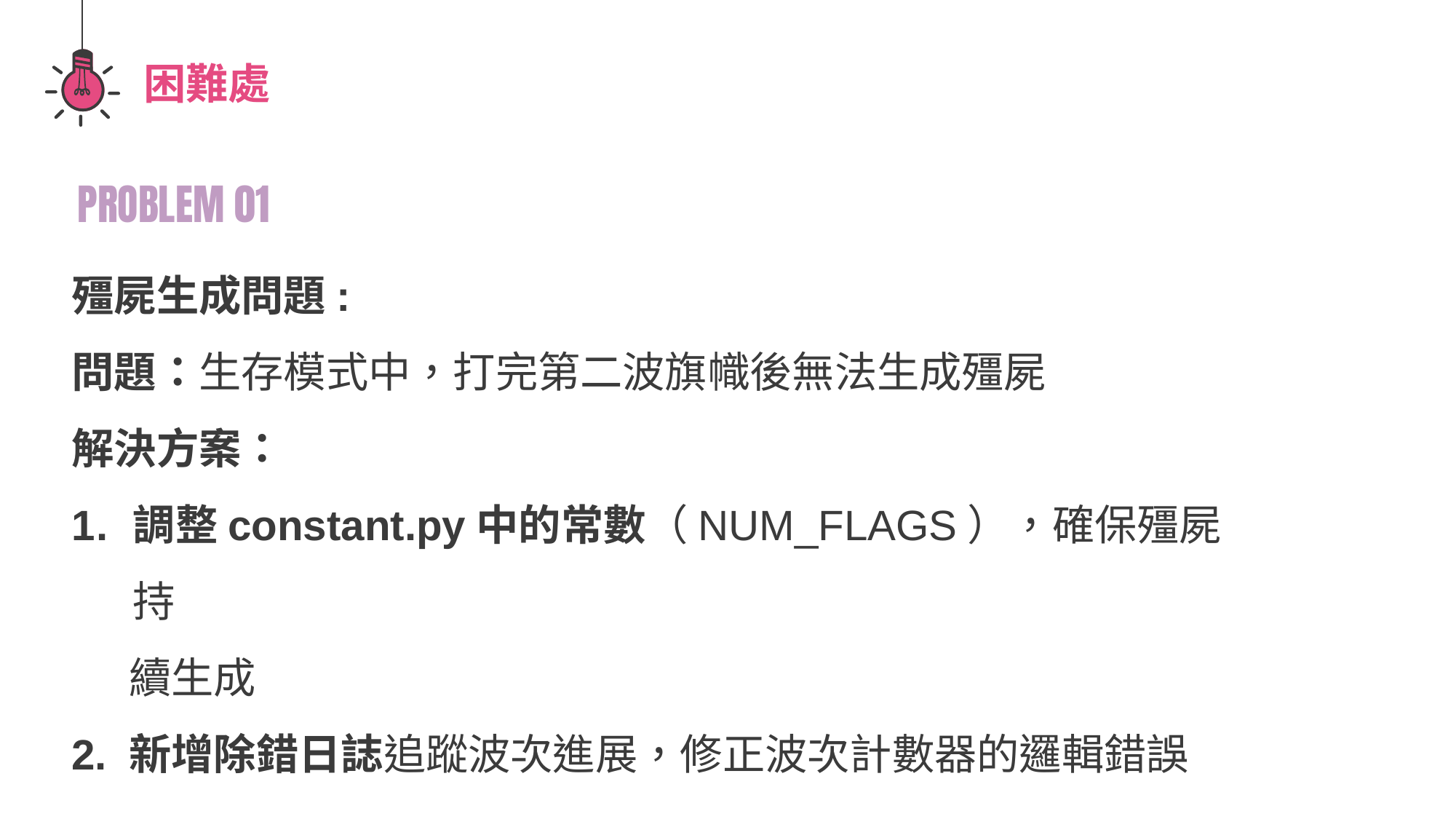

困難處
PROBLEM 01
殭屍生成問題:
問題：生存模式中，打完第二波旗幟後無法生成殭屍
解決方案：
調整constant.py中的常數（NUM_FLAGS），確保殭屍持
     續生成
2. 新增除錯日誌追蹤波次進展，修正波次計數器的邏輯錯誤